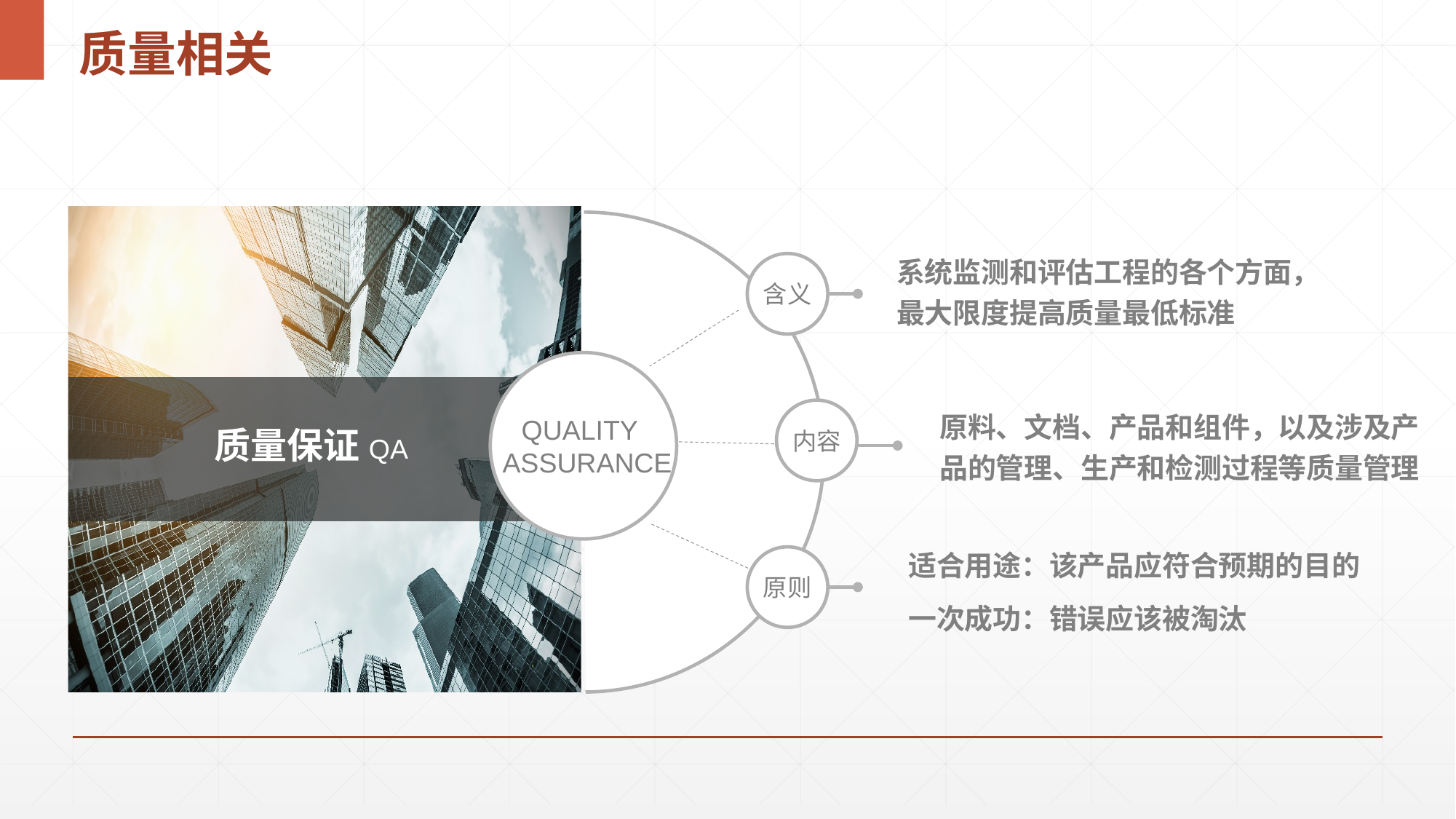

# 质量相关

系统监测和评估工程的各个方面，最大限度提高质量最低标准
含义
QUALITY
 ASSURANCE

质量保证QA
原料、文档、产品和组件，以及涉及产品的管理、生产和检测过程等质量管理
内容
适合用途：该产品应符合预期的目的
一次成功：错误应该被淘汰
原则